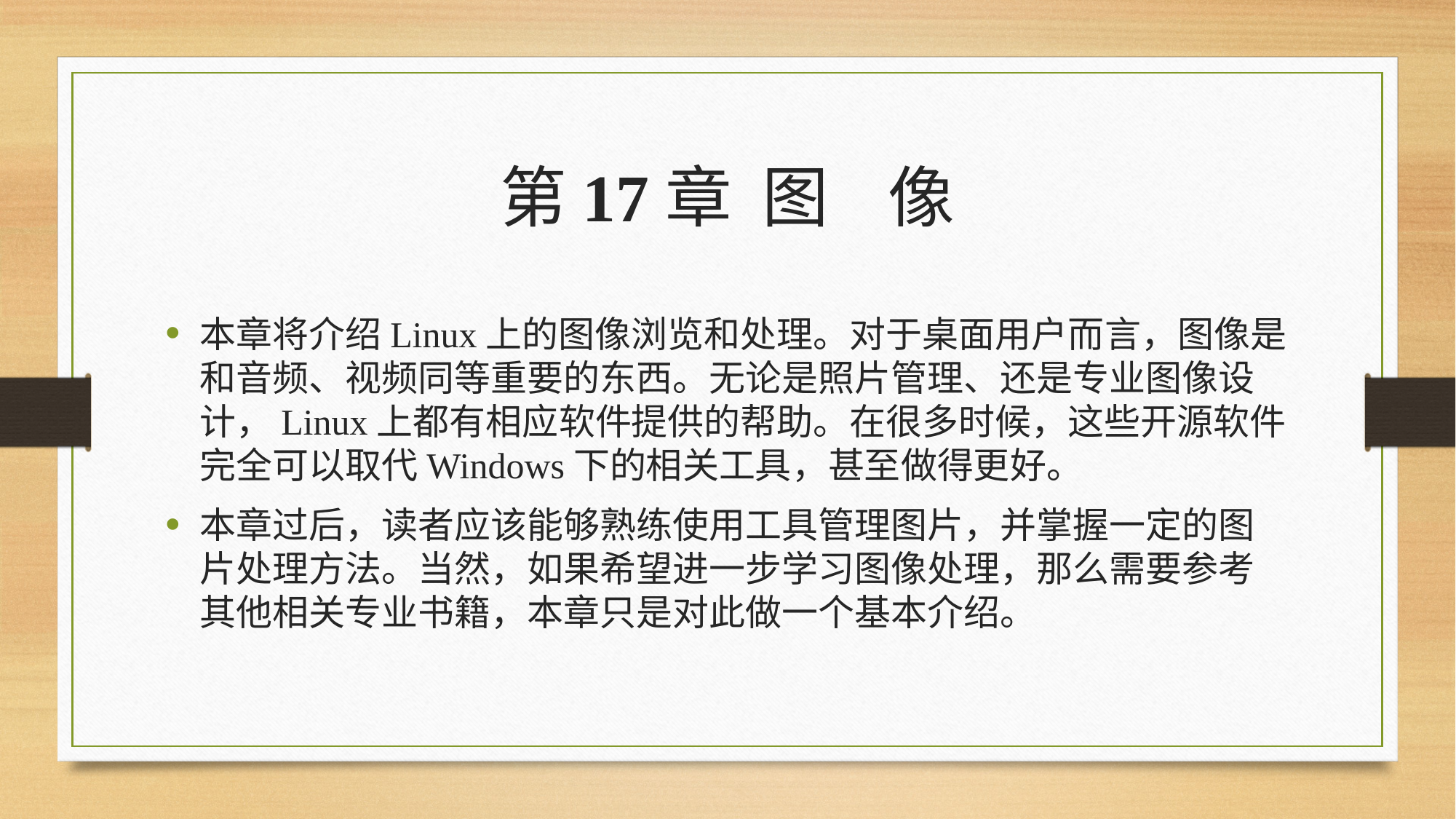

# 第17章  图    像
本章将介绍Linux上的图像浏览和处理。对于桌面用户而言，图像是和音频、视频同等重要的东西。无论是照片管理、还是专业图像设计，Linux上都有相应软件提供的帮助。在很多时候，这些开源软件完全可以取代Windows下的相关工具，甚至做得更好。
本章过后，读者应该能够熟练使用工具管理图片，并掌握一定的图片处理方法。当然，如果希望进一步学习图像处理，那么需要参考其他相关专业书籍，本章只是对此做一个基本介绍。